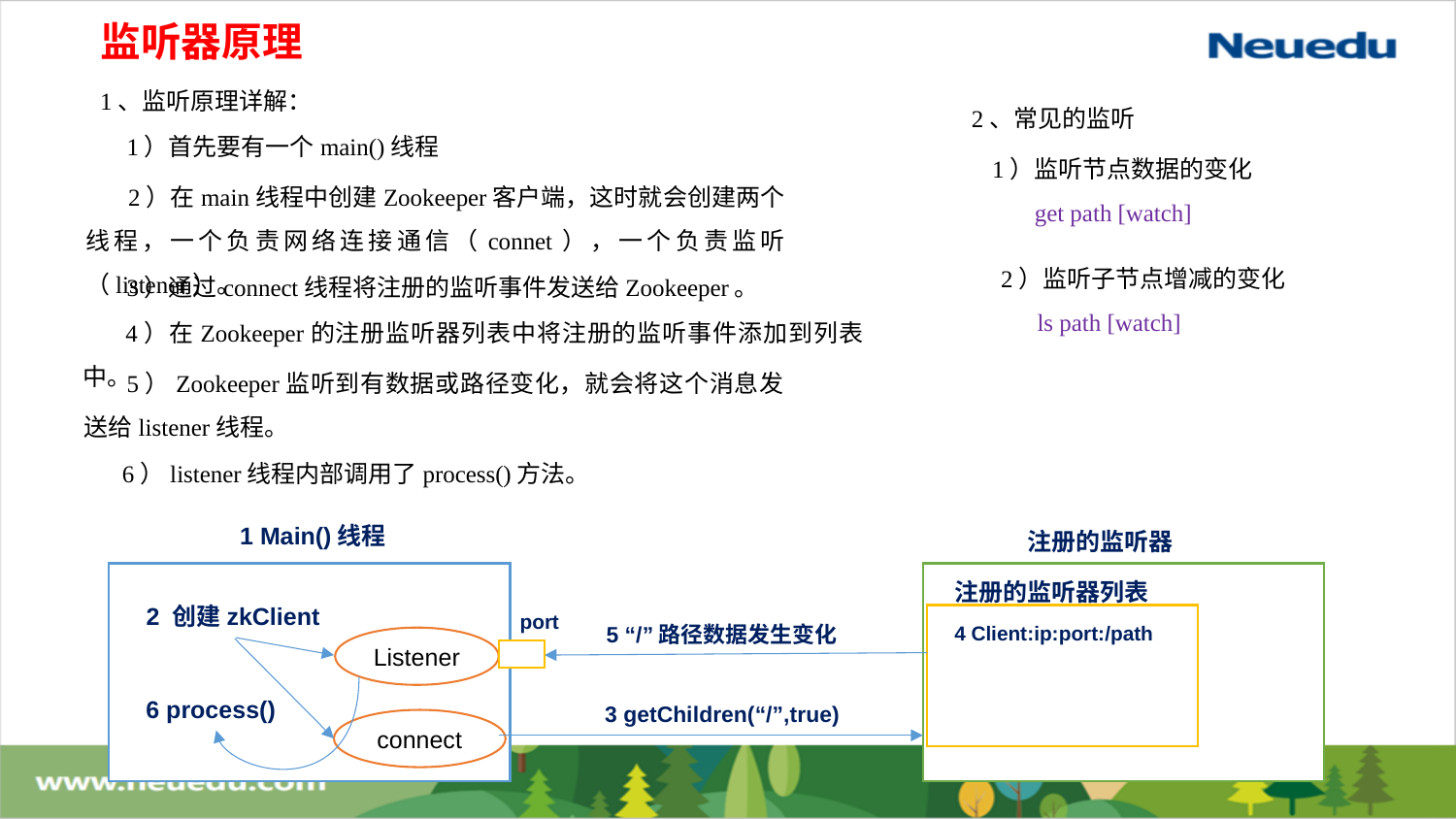

监听器原理
1、监听原理详解：
2、常见的监听
1）首先要有一个main()线程
1）监听节点数据的变化
get path [watch]
2）在main线程中创建Zookeeper客户端，这时就会创建两个线程，一个负责网络连接通信（connet），一个负责监听（listener）。
 2）监听子节点增减的变化
       ls path [watch]
3）通过connect线程将注册的监听事件发送给Zookeeper。
4）在Zookeeper的注册监听器列表中将注册的监听事件添加到列表中。
5）Zookeeper监听到有数据或路径变化，就会将这个消息发送给listener线程。
6）listener线程内部调用了process()方法。
1 Main()线程
注册的监听器

注册的监听器列表
2 创建zkClient
port

5 “/”路径数据发生变化
4 Client:ip:port:/path
Listener

6 process()
3 getChildren(“/”,true)
connect